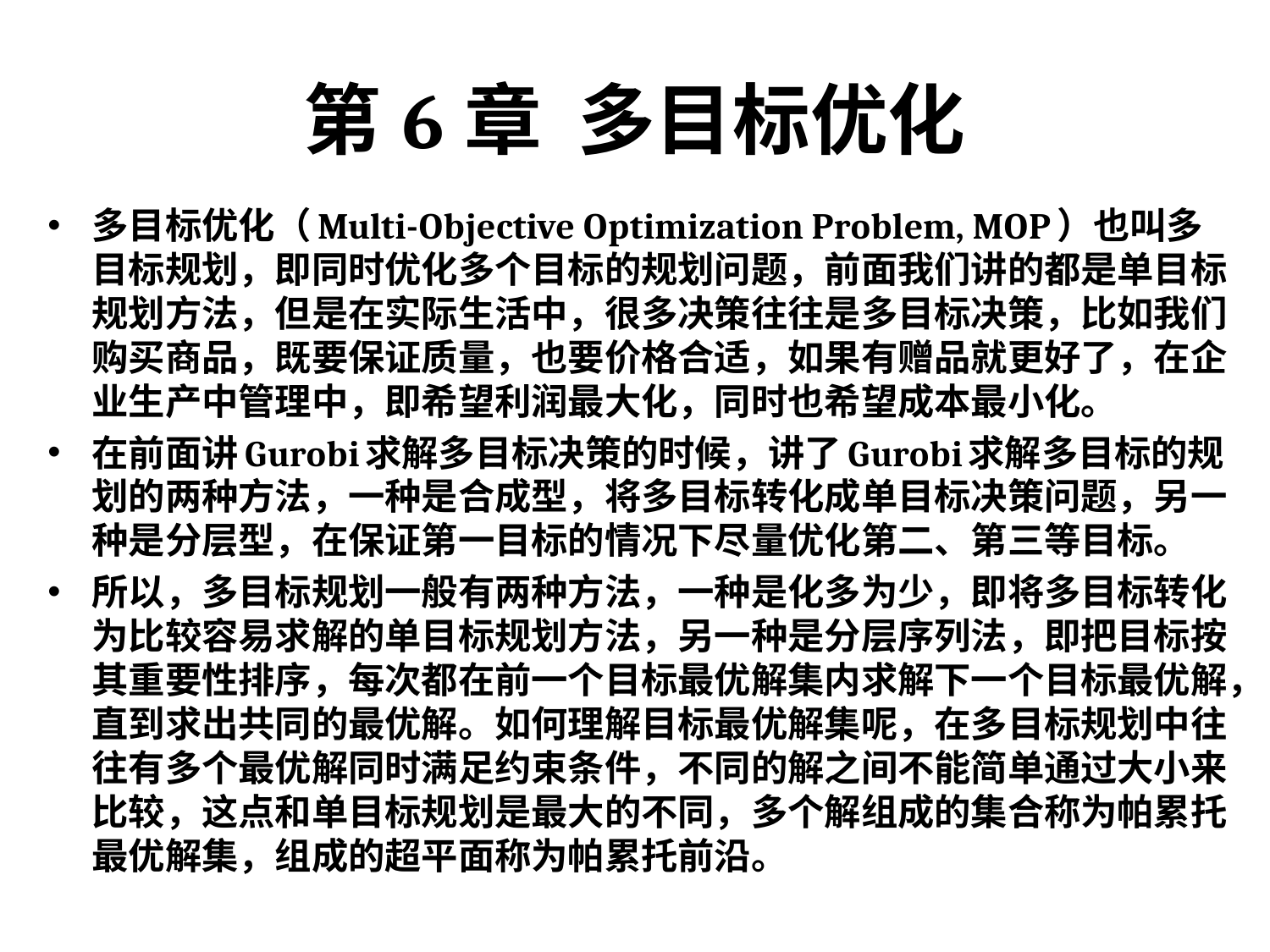

# 第6章  多目标优化
多目标优化（Multi-Objective Optimization Problem, MOP）也叫多目标规划，即同时优化多个目标的规划问题，前面我们讲的都是单目标规划方法，但是在实际生活中，很多决策往往是多目标决策，比如我们购买商品，既要保证质量，也要价格合适，如果有赠品就更好了，在企业生产中管理中，即希望利润最大化，同时也希望成本最小化。
在前面讲Gurobi求解多目标决策的时候，讲了Gurobi求解多目标的规划的两种方法，一种是合成型，将多目标转化成单目标决策问题，另一种是分层型，在保证第一目标的情况下尽量优化第二、第三等目标。
所以，多目标规划一般有两种方法，一种是化多为少，即将多目标转化为比较容易求解的单目标规划方法，另一种是分层序列法，即把目标按其重要性排序，每次都在前一个目标最优解集内求解下一个目标最优解，直到求出共同的最优解。如何理解目标最优解集呢，在多目标规划中往往有多个最优解同时满足约束条件，不同的解之间不能简单通过大小来比较，这点和单目标规划是最大的不同，多个解组成的集合称为帕累托最优解集，组成的超平面称为帕累托前沿。